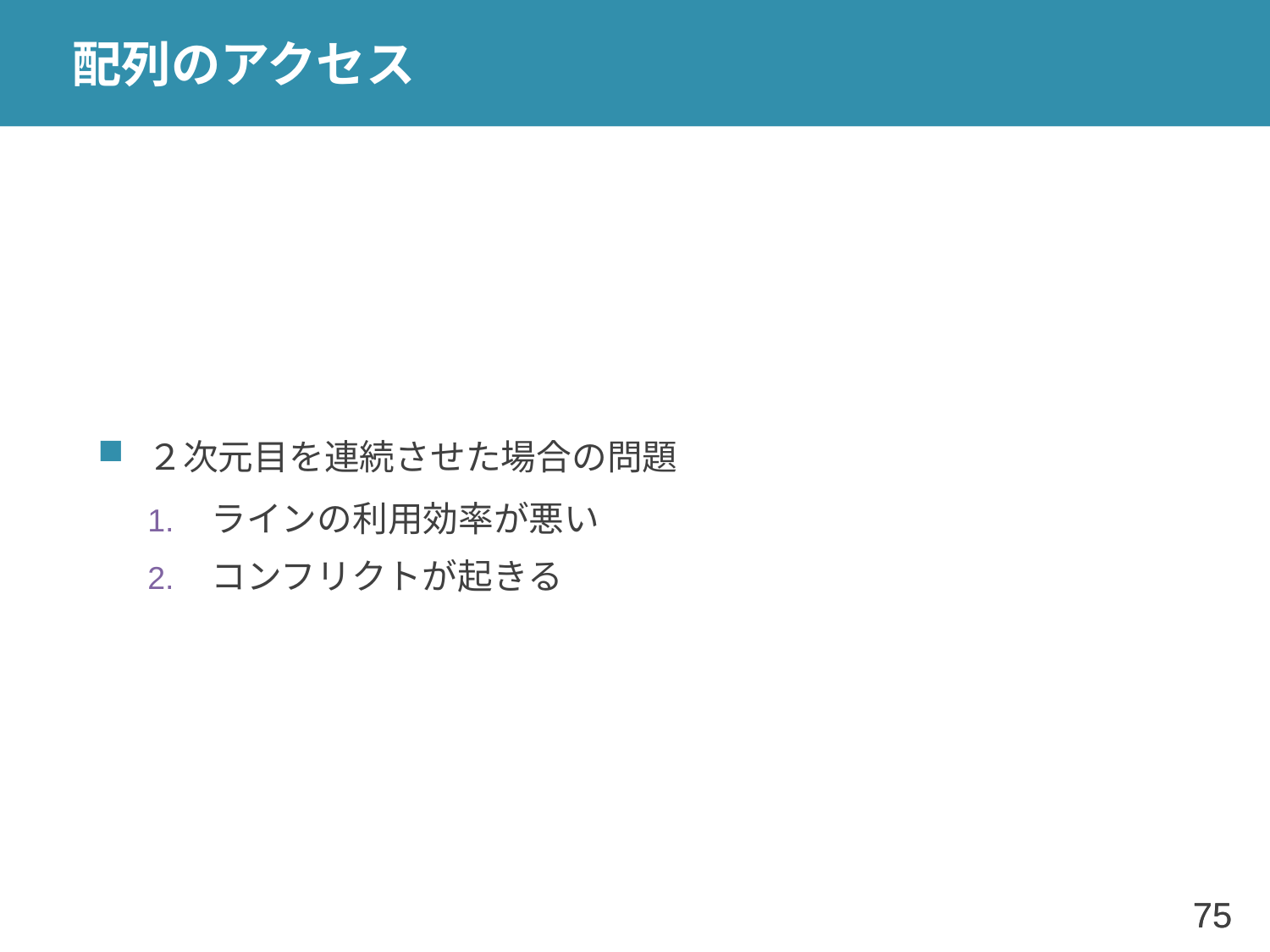

# 配列のアクセス
２次元目を連続させた場合の問題
ラインの利用効率が悪い
コンフリクトが起きる